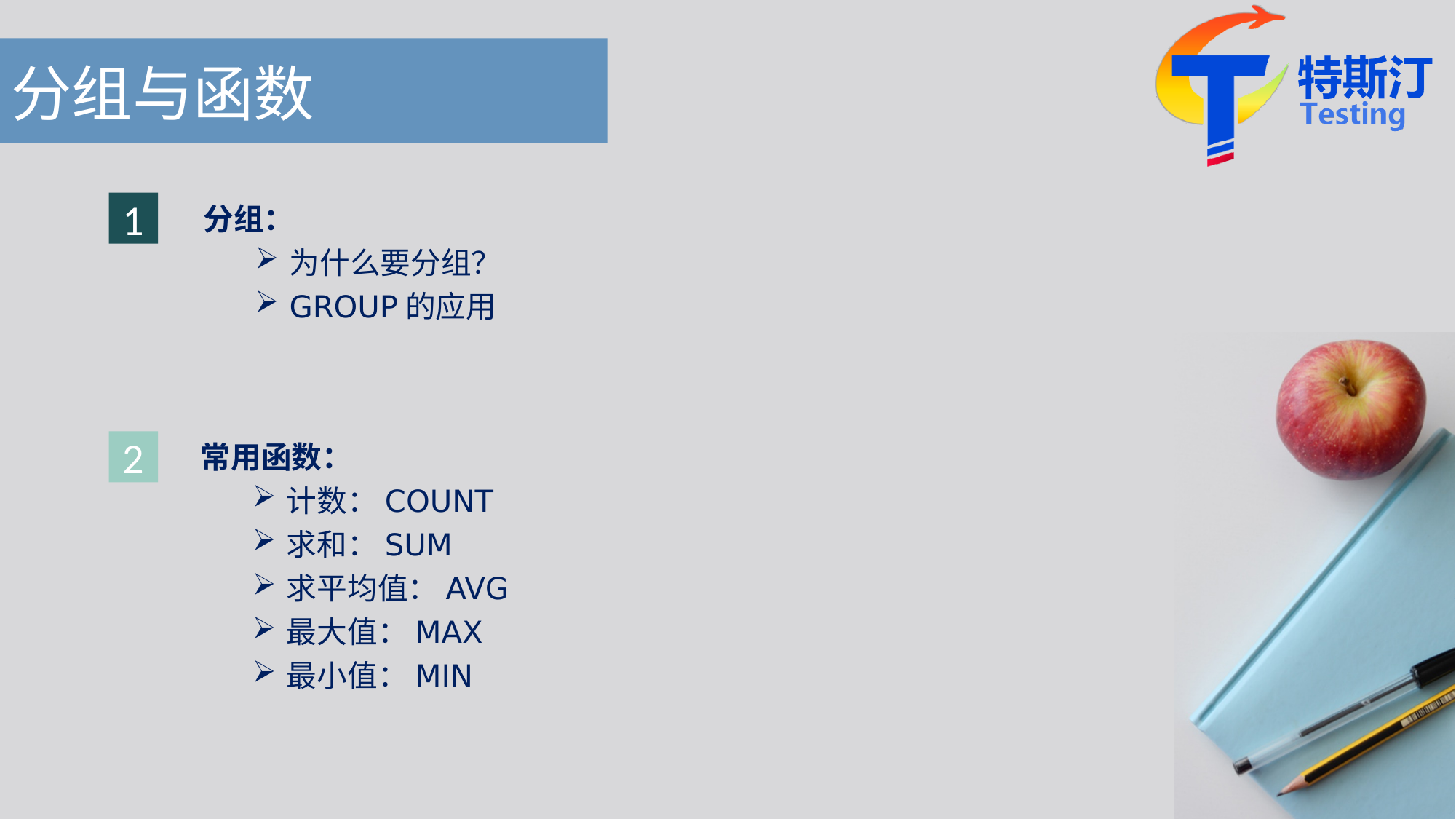

# 分组与函数
1
分组：
为什么要分组？
GROUP的应用
常用函数：
计数：COUNT
求和：SUM
求平均值：AVG
最大值：MAX
最小值：MIN
2